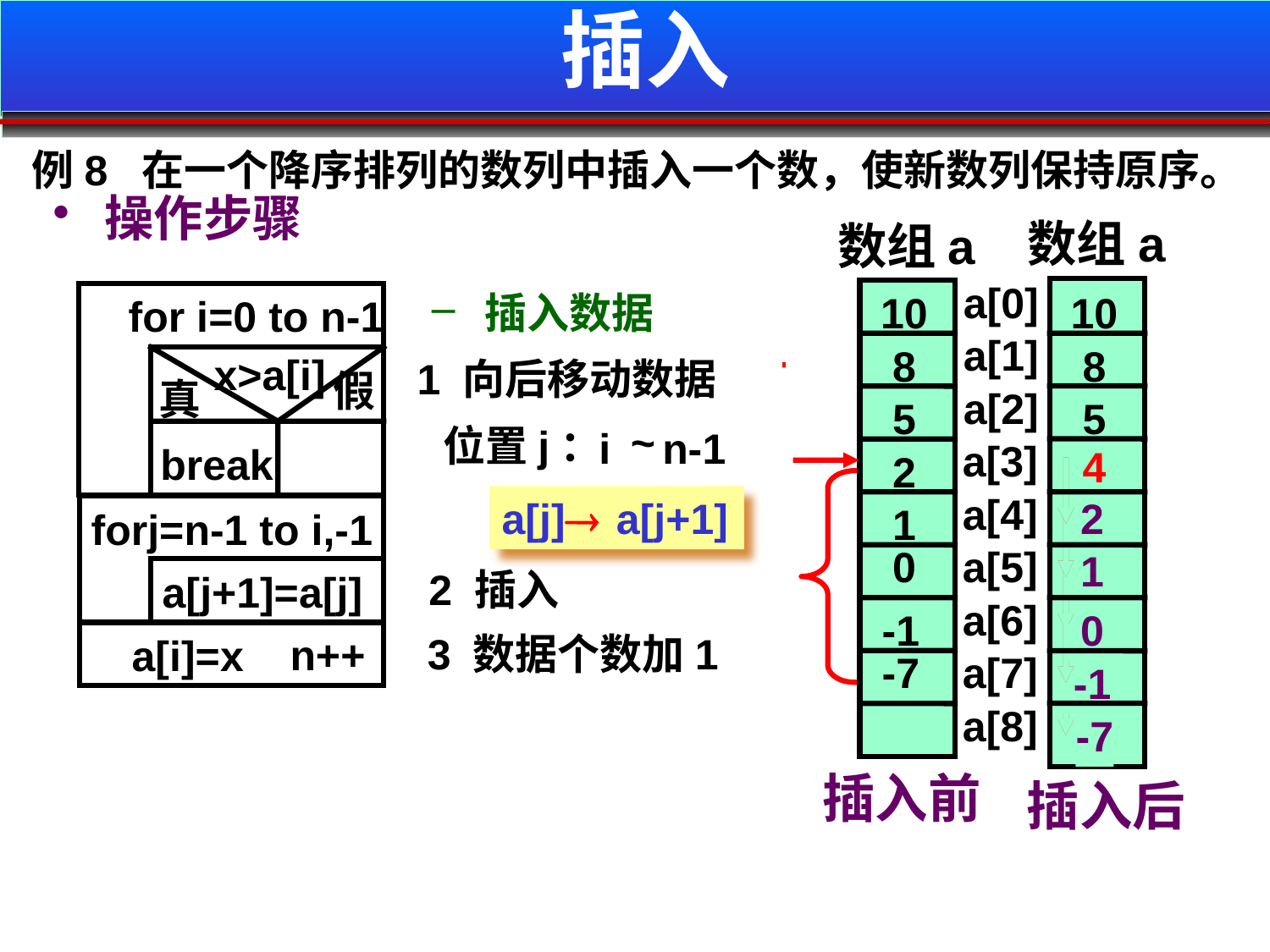

插入

例8  在一个降序排列的数列中插入一个数，使新数列保持原序。
  操作步骤
数组a
数组a
a[0]

10
10

for i=0 to n-1
  插入数据

a[1]
8

8

x>a[i]

1 向后移动数据

假

真
a[2]

5

5

~
位置j：
i
n-1

a[3]
break

2
4

2

a[4]

a[j]
→
a[j+1]

1

2
1

forj=n-1 to i,-1

0
a[5]
0
1

2 插入

a[j+1]=a[j]

a[6]

-1

0
-1

3 数据个数加1
n++

a[i]=x
-7
a[7]

-1

-7

a[8]
-7

插入前
插入后